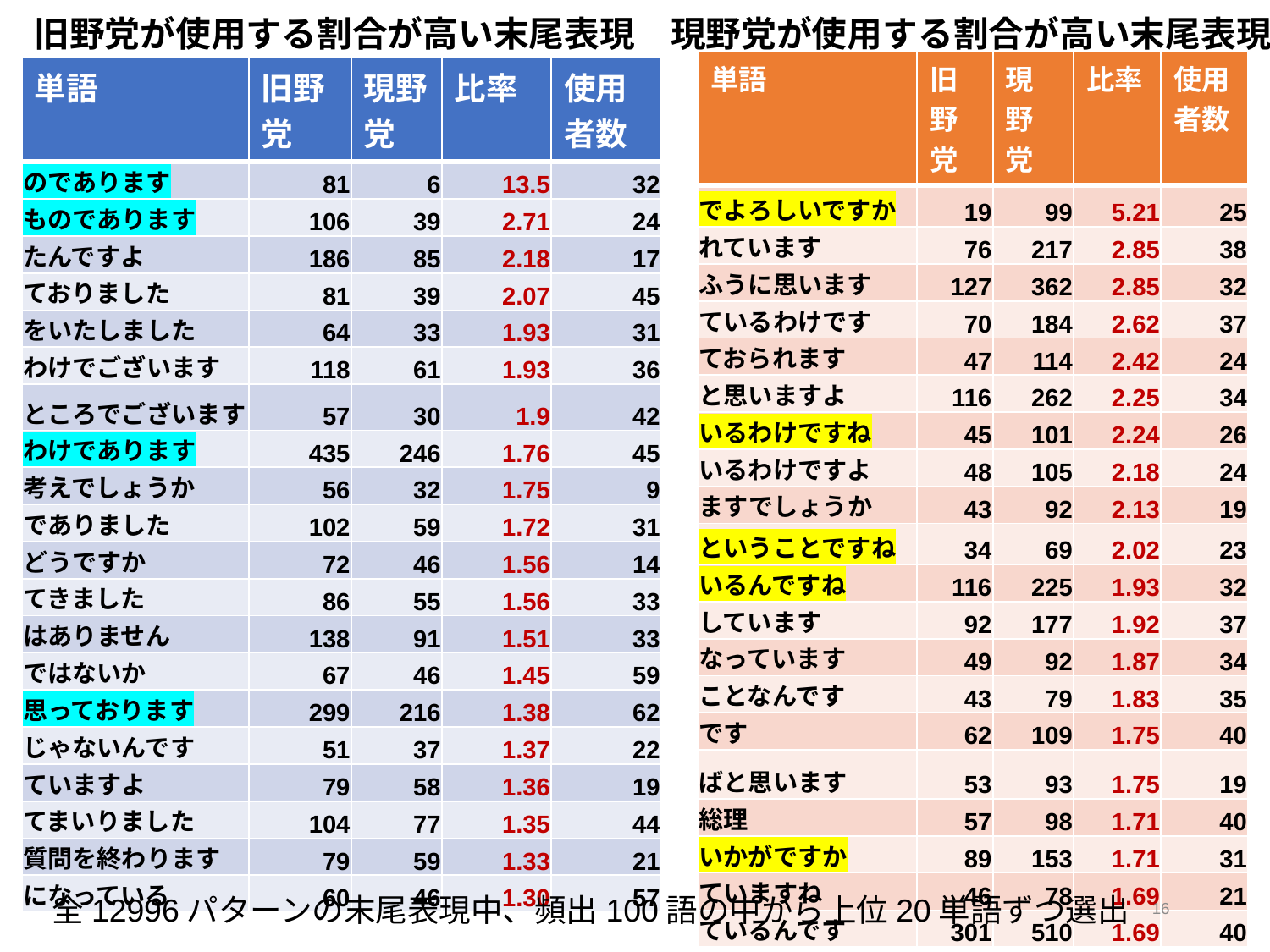

旧野党が使用する割合が高い末尾表現　現野党が使用する割合が高い末尾表現
| 単語 | 旧野党 | 現野党 | 比率 | 使用者数 |
| --- | --- | --- | --- | --- |
| でよろしいですか | 19 | 99 | 5.21 | 25 |
| れています | 76 | 217 | 2.85 | 38 |
| ふうに思います | 127 | 362 | 2.85 | 32 |
| ているわけです | 70 | 184 | 2.62 | 37 |
| ておられます | 47 | 114 | 2.42 | 24 |
| と思いますよ | 116 | 262 | 2.25 | 34 |
| いるわけですね | 45 | 101 | 2.24 | 26 |
| いるわけですよ | 48 | 105 | 2.18 | 24 |
| ますでしょうか | 43 | 92 | 2.13 | 19 |
| ということですね | 34 | 69 | 2.02 | 23 |
| いるんですね | 116 | 225 | 1.93 | 32 |
| しています | 92 | 177 | 1.92 | 37 |
| なっています | 49 | 92 | 1.87 | 34 |
| ことなんです | 43 | 79 | 1.83 | 35 |
| です | 62 | 109 | 1.75 | 40 |
| ばと思います | 53 | 93 | 1.75 | 19 |
| 総理 | 57 | 98 | 1.71 | 40 |
| いかがですか | 89 | 153 | 1.71 | 31 |
| ていますね | 46 | 78 | 1.69 | 21 |
| ているんです | 301 | 510 | 1.69 | 40 |
| 単語 | 旧野党 | 現野党 | 比率 | 使用者数 |
| --- | --- | --- | --- | --- |
| のであります | 81 | 6 | 13.5 | 32 |
| ものであります | 106 | 39 | 2.71 | 24 |
| たんですよ | 186 | 85 | 2.18 | 17 |
| ておりました | 81 | 39 | 2.07 | 45 |
| をいたしました | 64 | 33 | 1.93 | 31 |
| わけでございます | 118 | 61 | 1.93 | 36 |
| ところでございます | 57 | 30 | 1.9 | 42 |
| わけであります | 435 | 246 | 1.76 | 45 |
| 考えでしょうか | 56 | 32 | 1.75 | 9 |
| でありました | 102 | 59 | 1.72 | 31 |
| どうですか | 72 | 46 | 1.56 | 14 |
| てきました | 86 | 55 | 1.56 | 33 |
| はありません | 138 | 91 | 1.51 | 33 |
| ではないか | 67 | 46 | 1.45 | 59 |
| 思っております | 299 | 216 | 1.38 | 62 |
| じゃないんです | 51 | 37 | 1.37 | 22 |
| ていますよ | 79 | 58 | 1.36 | 19 |
| てまいりました | 104 | 77 | 1.35 | 44 |
| 質問を終わります | 79 | 59 | 1.33 | 21 |
| になっている | 60 | 46 | 1.30 | 57 |
16
全12996パターンの末尾表現中、頻出100語の中から上位20単語ずつ選出